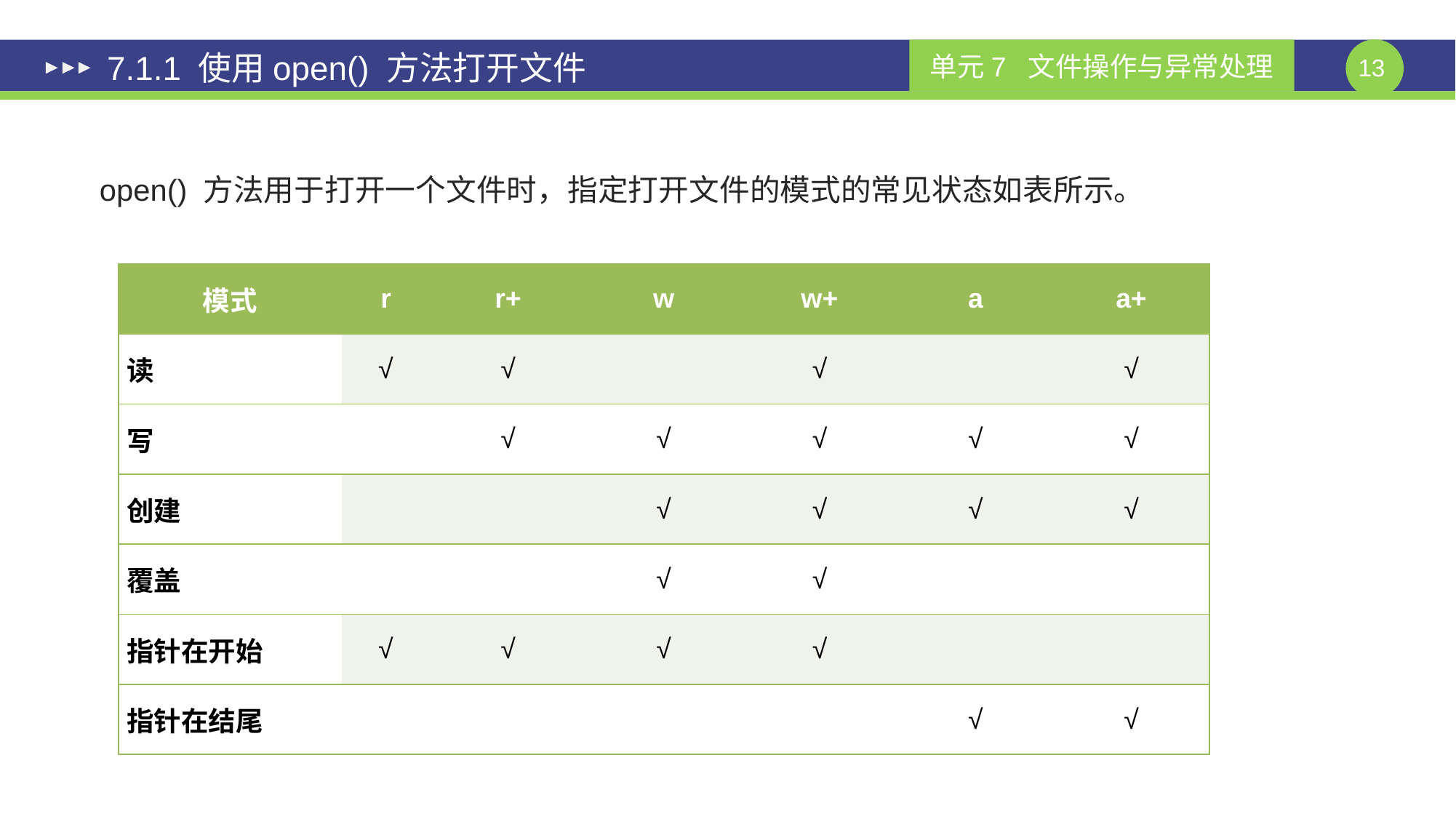

# 7.1.1 使用open() 方法打开文件
open() 方法用于打开一个文件时，指定打开文件的模式的常见状态如表所示。
| 模式 | r | r+ | w | w+ | a | a+ |
| --- | --- | --- | --- | --- | --- | --- |
| 读 | √ | √ |  | √ |  | √ |
| 写 |  | √ | √ | √ | √ | √ |
| 创建 |  |  | √ | √ | √ | √ |
| 覆盖 |  |  | √ | √ |  |  |
| 指针在开始 | √ | √ | √ | √ |  |  |
| 指针在结尾 |  |  |  |  | √ | √ |